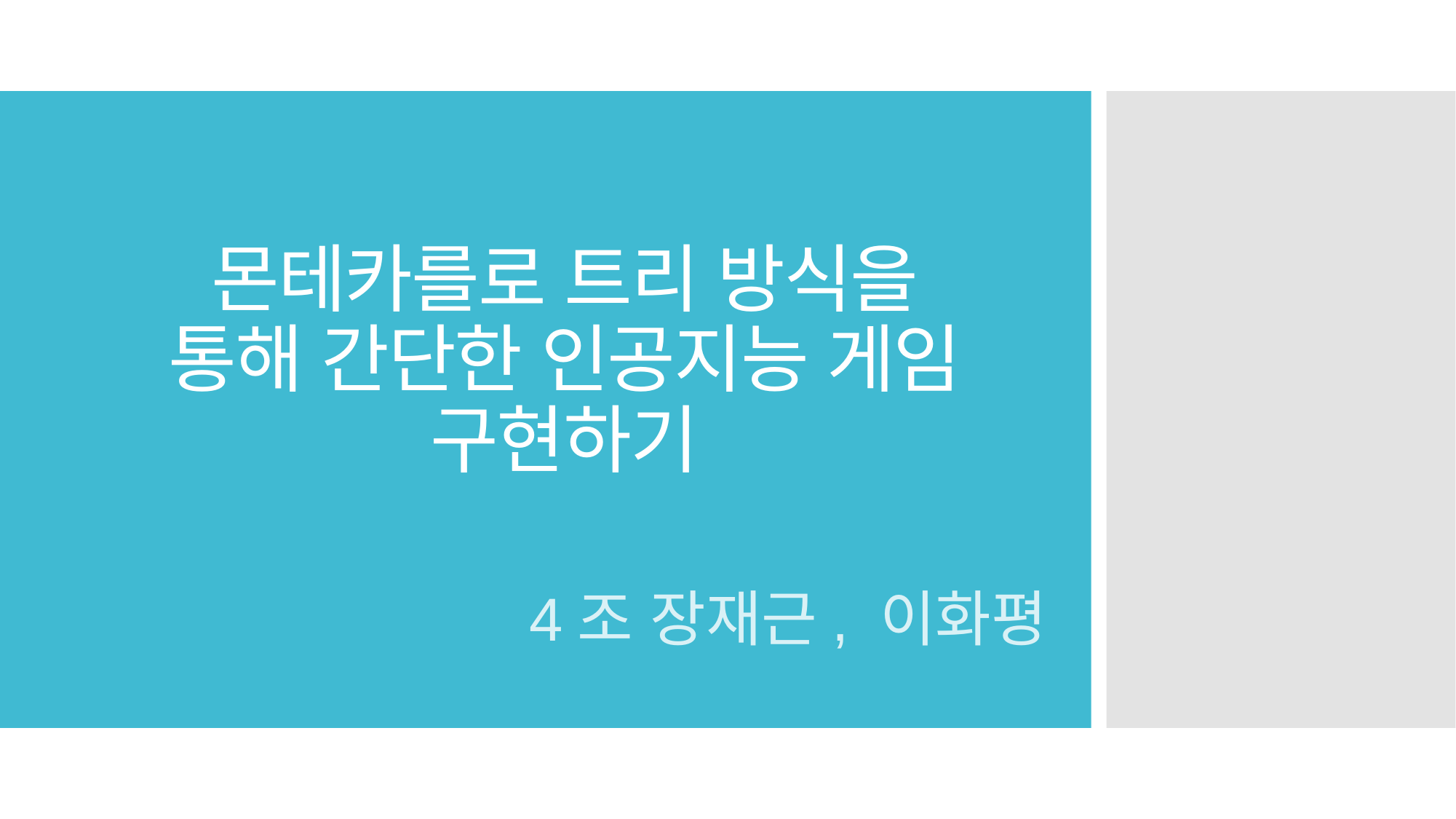

# 몬테카를로 트리 방식을 통해 간단한 인공지능 게임 구현하기
4조 장재근, 이화평